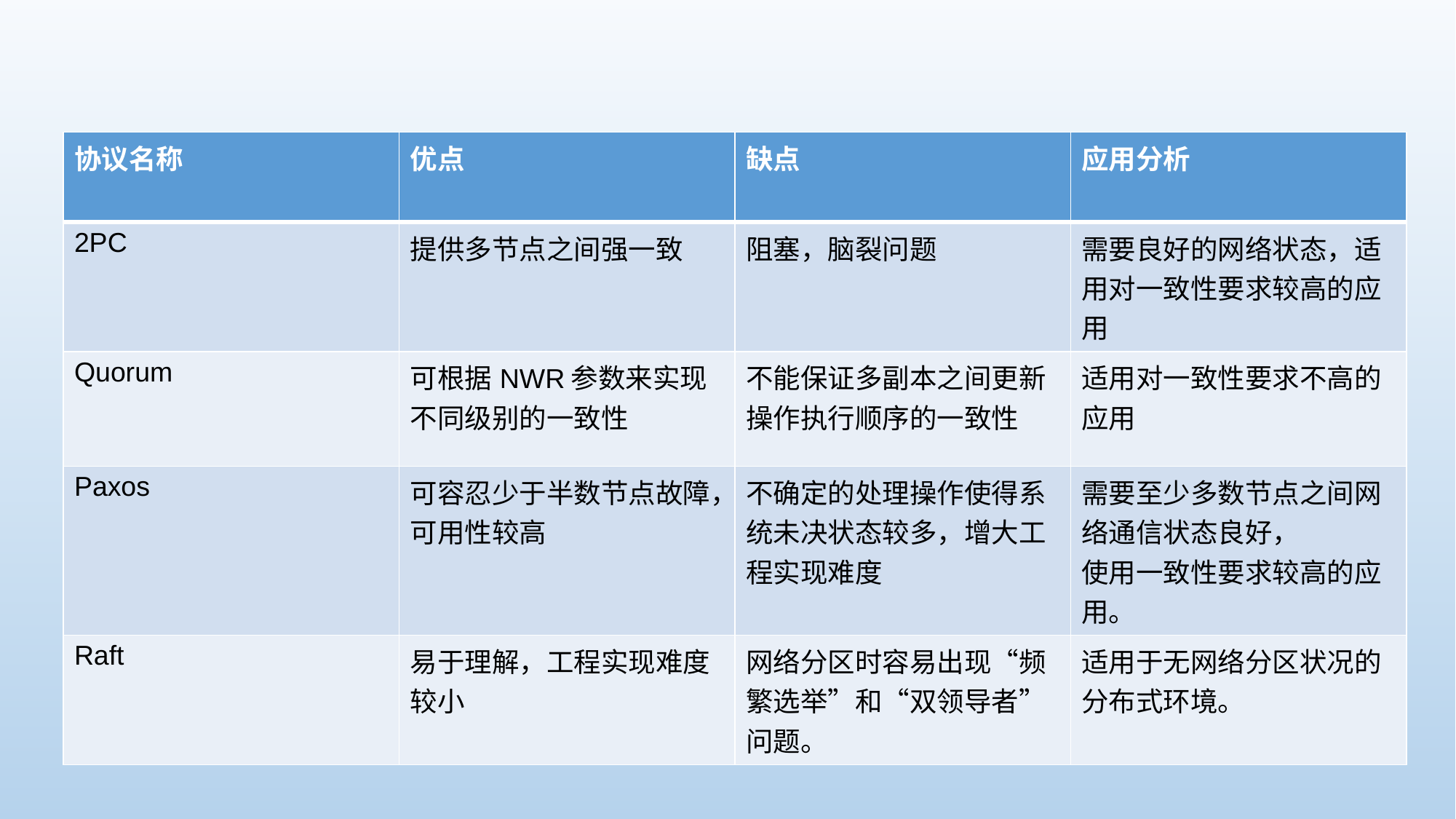

| 协议名称 | 优点 | 缺点 | 应用分析 |
| --- | --- | --- | --- |
| 2PC | 提供多节点之间强一致 | 阻塞，脑裂问题 | 需要良好的网络状态，适用对一致性要求较高的应用 |
| Quorum | 可根据NWR参数来实现不同级别的一致性 | 不能保证多副本之间更新操作执行顺序的一致性 | 适用对一致性要求不高的应用 |
| Paxos | 可容忍少于半数节点故障，可用性较高 | 不确定的处理操作使得系统未决状态较多，增大工程实现难度 | 需要至少多数节点之间网络通信状态良好， 使用一致性要求较高的应用。 |
| Raft | 易于理解，工程实现难度较小 | 网络分区时容易出现“频繁选举”和“双领导者”问题。 | 适用于无网络分区状况的分布式环境。 |